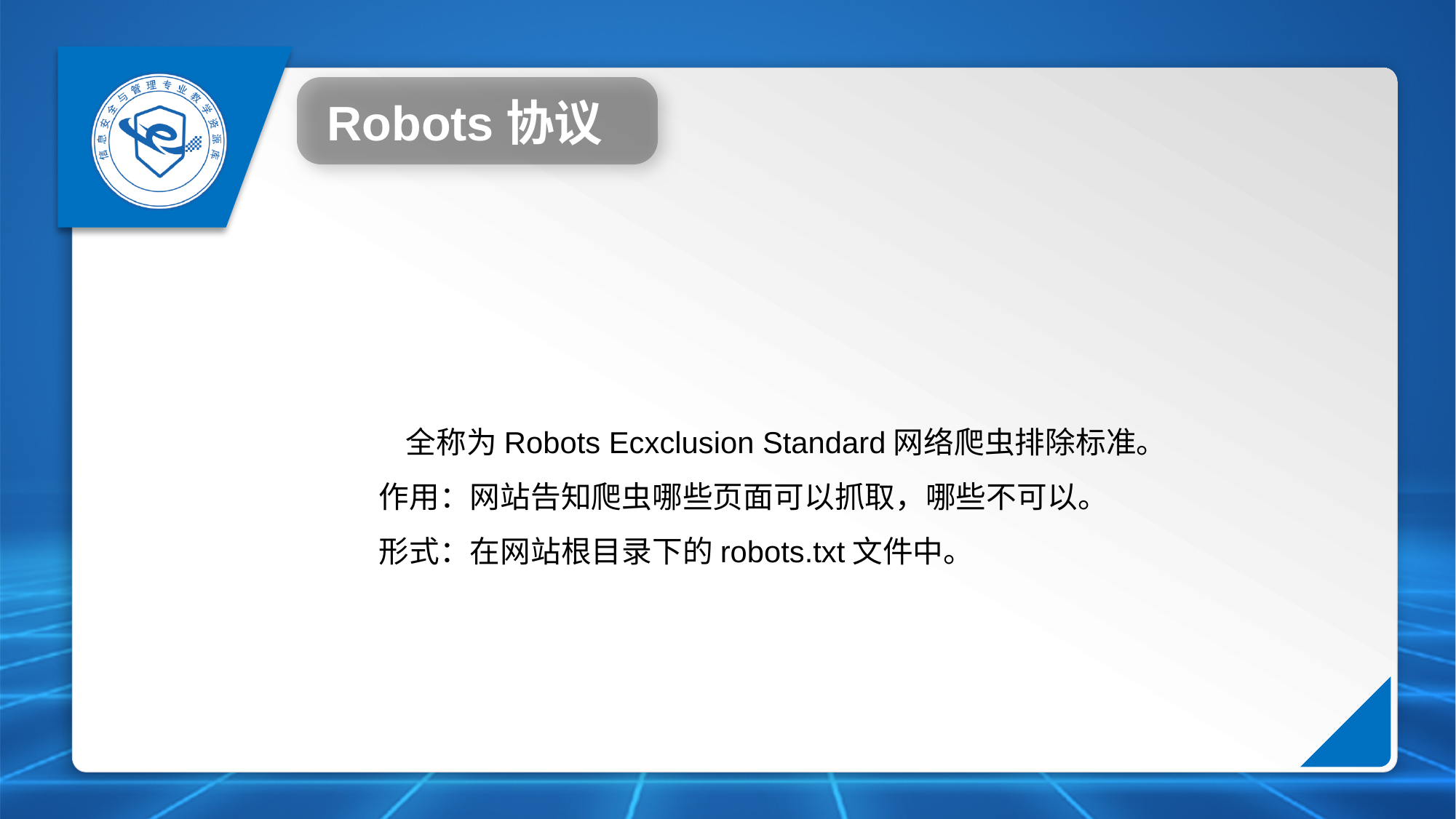

Robots协议
全称为Robots Ecxclusion Standard网络爬虫排除标准。
作用：网站告知爬虫哪些页面可以抓取，哪些不可以。
形式：在网站根目录下的robots.txt文件中。